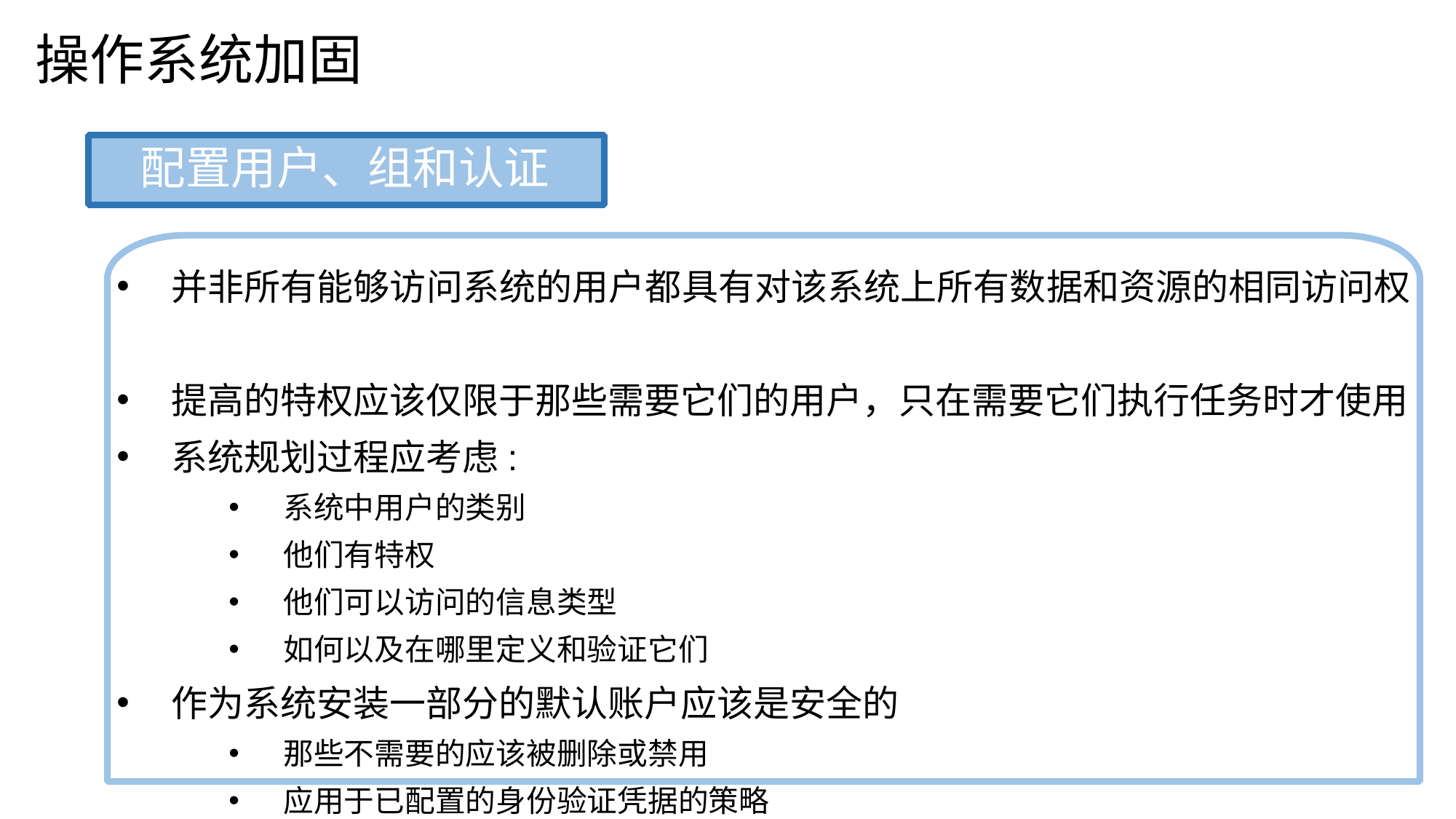

操作系统加固

配置用户、组和认证
并非所有能够访问系统的用户都具有对该系统上所有数据和资源的相同访问权
提高的特权应该仅限于那些需要它们的用户，只在需要它们执行任务时才使用
系统规划过程应考虑:
系统中用户的类别
他们有特权
他们可以访问的信息类型
如何以及在哪里定义和验证它们
作为系统安装一部分的默认账户应该是安全的
那些不需要的应该被删除或禁用
应用于已配置的身份验证凭据的策略